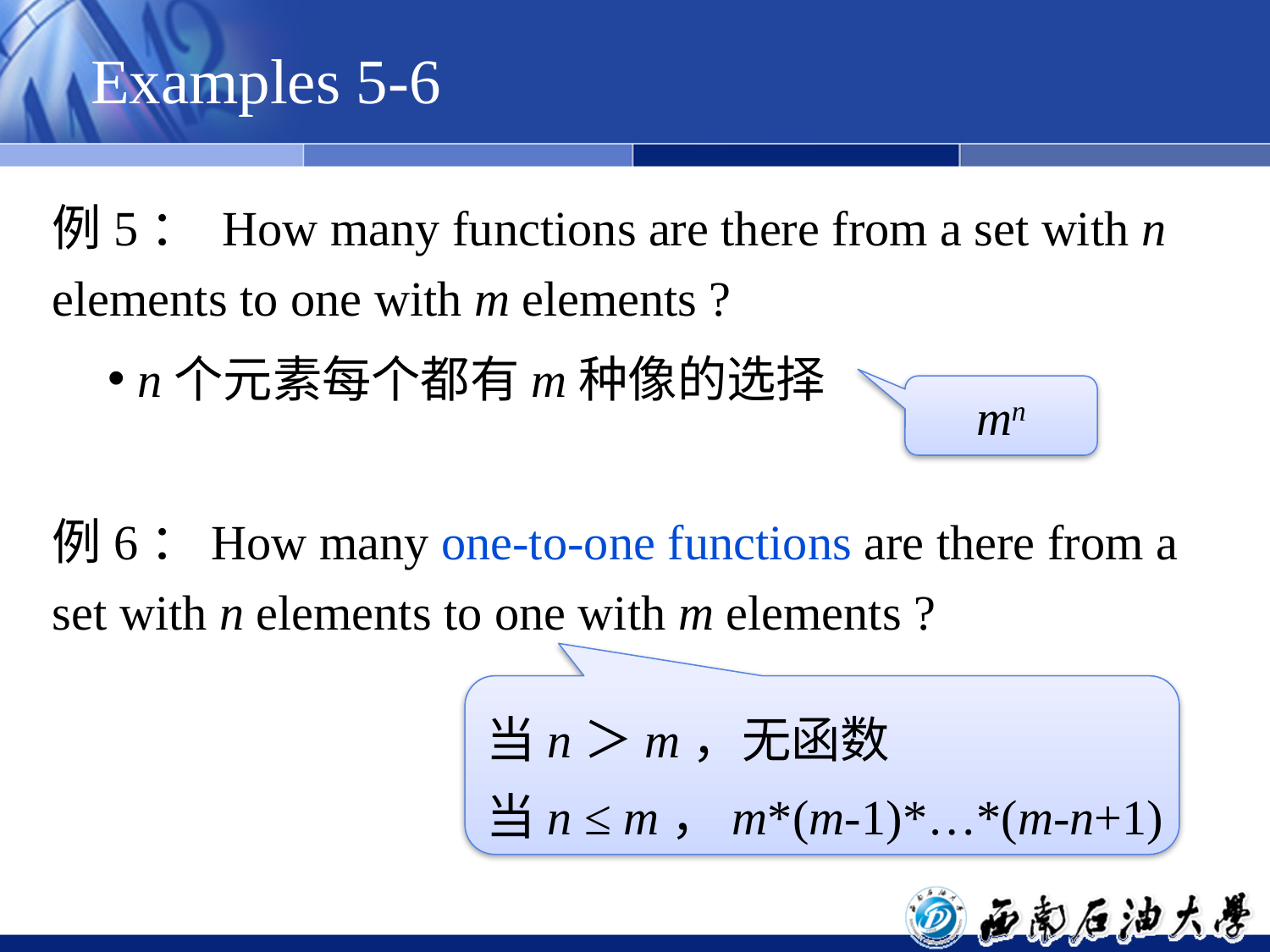

# Examples 5-6
例5： How many functions are there from a set with n elements to one with m elements ?
 n个元素每个都有m种像的选择

例6：How many one-to-one functions are there from a set with n elements to one with m elements ?
mn
当n＞m，无函数
当n ≤ m，m*(m-1)*…*(m-n+1)